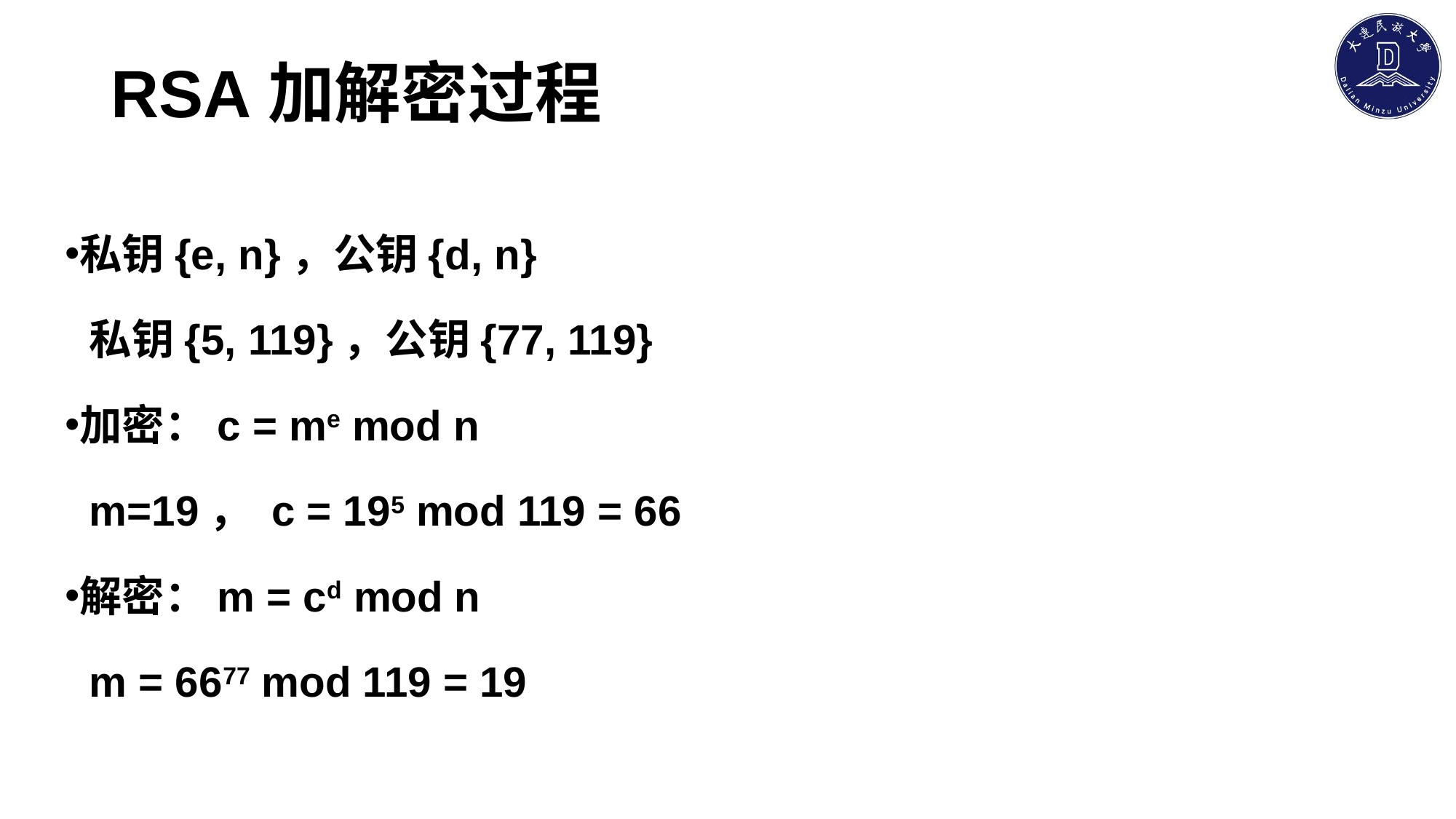

# RSA加解密过程
私钥{e, n}，公钥{d, n}
私钥{5, 119}，公钥{77, 119}
加密：c = me mod n
m=19， c = 195 mod 119 = 66
解密：m = cd mod n
m = 6677 mod 119 = 19